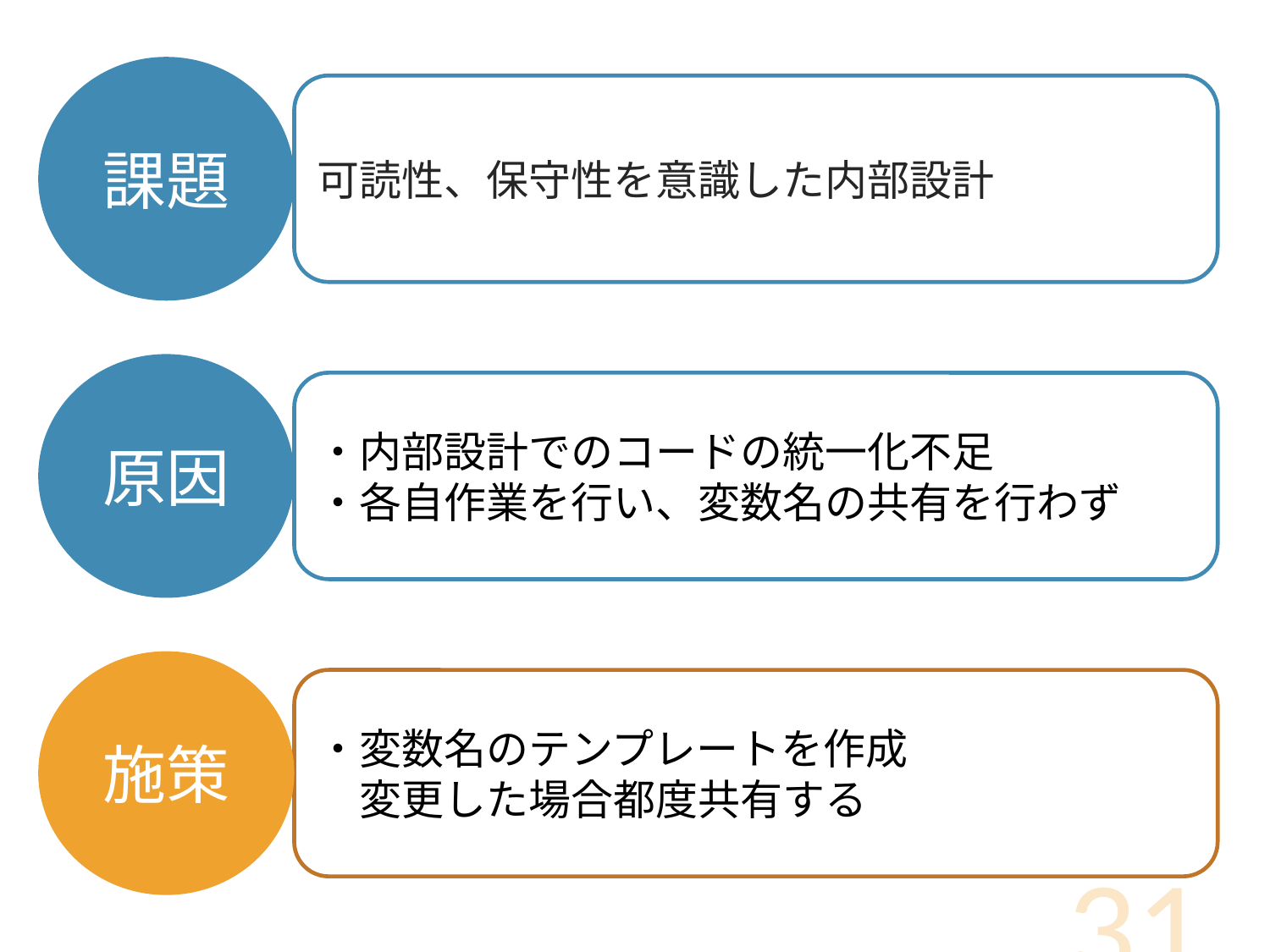

課題
可読性、保守性を意識した内部設計
原因
・内部設計でのコードの統一化不足
・各自作業を行い、変数名の共有を行わず
施策
・変数名のテンプレートを作成
　変更した場合都度共有する
31